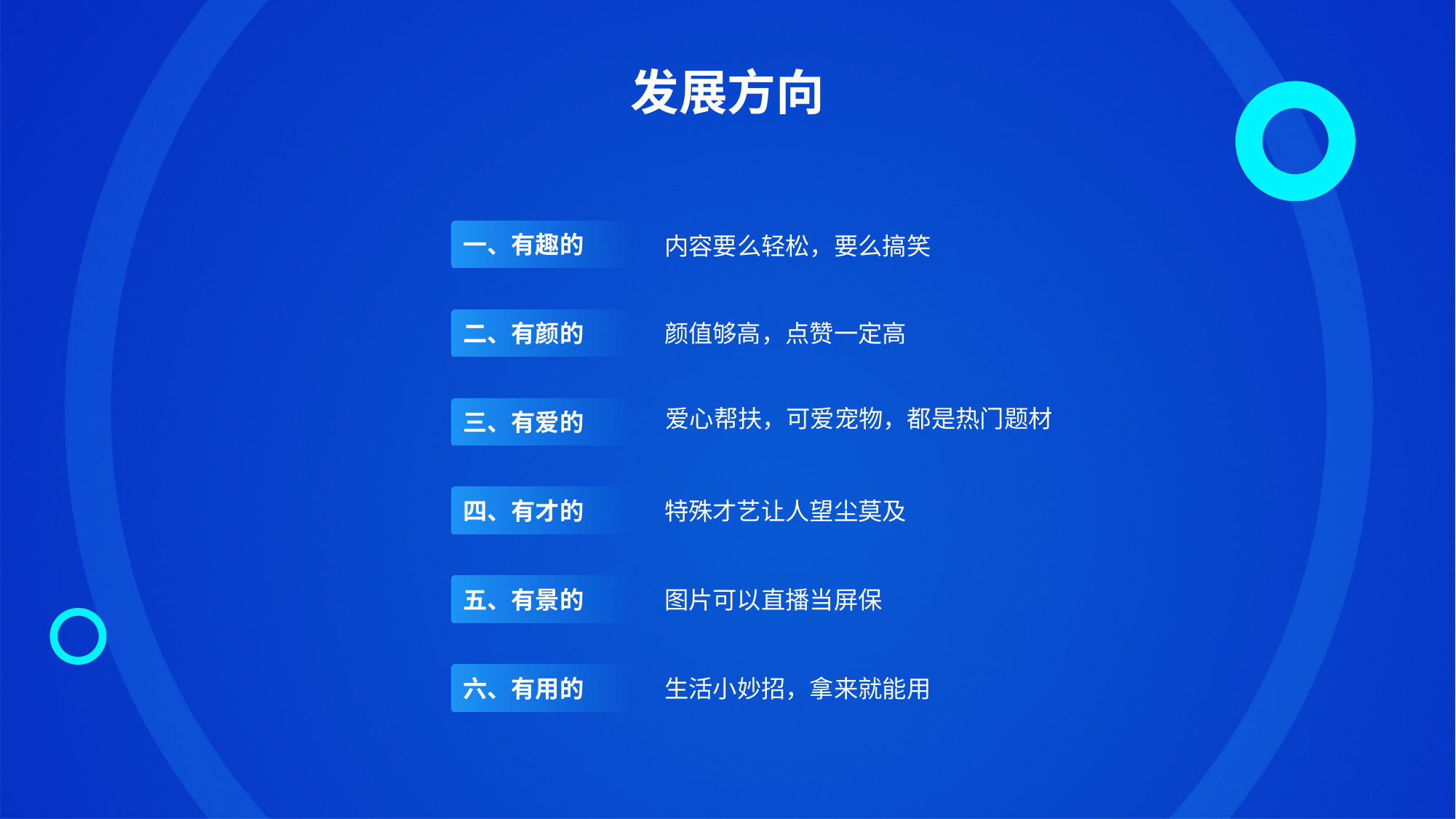

发展方向

一、有趣的
内容要么轻松，要么搞笑
二、有颜的
颜值够高，点赞一定高
三、有爱的
爱心帮扶，可爱宠物，都是热门题材
四、有才的
特殊才艺让人望尘莫及
五、有景的
图片可以直播当屏保

六、有用的
生活小妙招，拿来就能用